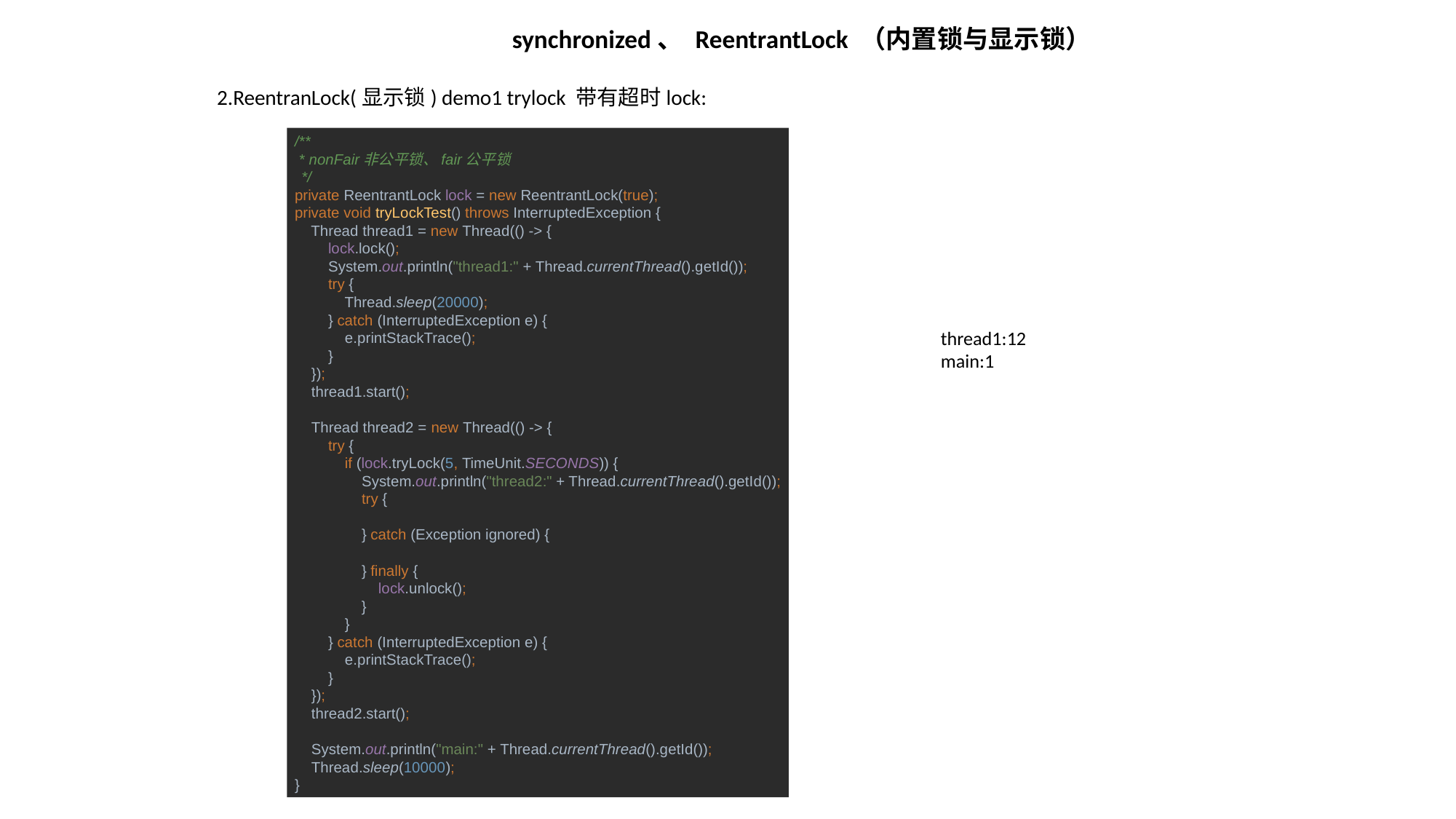

synchronized、 ReentrantLock （内置锁与显示锁）
2.ReentranLock(显示锁) demo1 trylock 带有超时lock:
/**
 * nonFair非公平锁、fair公平锁
 */
private ReentrantLock lock = new ReentrantLock(true);
private void tryLockTest() throws InterruptedException {
    Thread thread1 = new Thread(() -> {
        lock.lock();
        System.out.println("thread1:" + Thread.currentThread().getId());
        try {
            Thread.sleep(20000);
        } catch (InterruptedException e) {
            e.printStackTrace();
        }
    });
    thread1.start();
    Thread thread2 = new Thread(() -> {
        try {
            if (lock.tryLock(5, TimeUnit.SECONDS)) {
                System.out.println("thread2:" + Thread.currentThread().getId());
                try {
                } catch (Exception ignored) {
                } finally {
                    lock.unlock();
                }
            }
        } catch (InterruptedException e) {
            e.printStackTrace();
        }
    });
    thread2.start();
    System.out.println("main:" + Thread.currentThread().getId());
    Thread.sleep(10000);
}
thread1:12
main:1